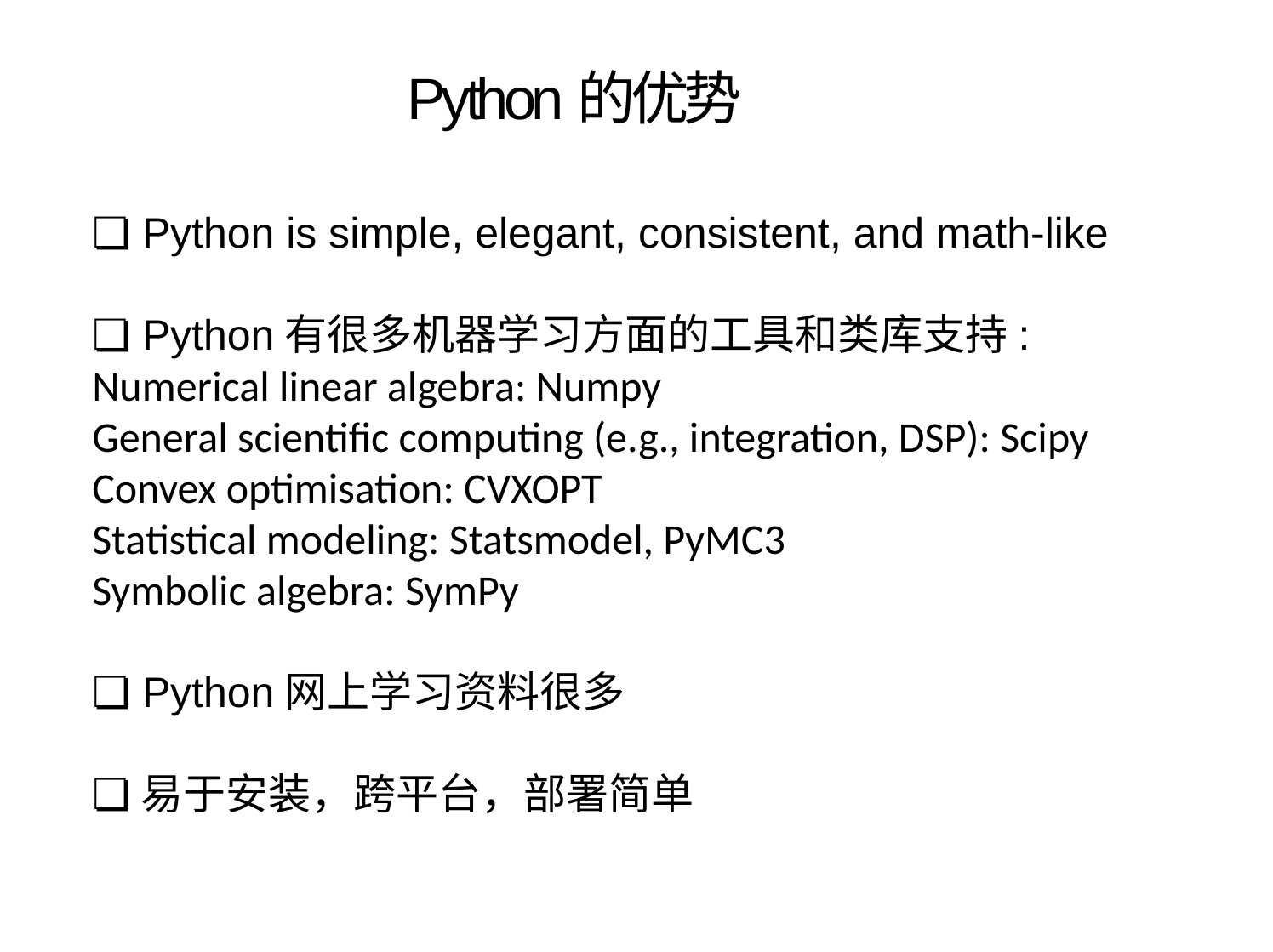

# Python的优势
❏ Python is simple, elegant, consistent, and math-like

❏ Python有很多机器学习方面的工具和类库支持:
Numerical linear algebra: Numpy
General scientific computing (e.g., integration, DSP): Scipy
Convex optimisation: CVXOPT
Statistical modeling: Statsmodel, PyMC3
Symbolic algebra: SymPy

❏ Python网上学习资料很多

❏易于安装，跨平台，部署简单